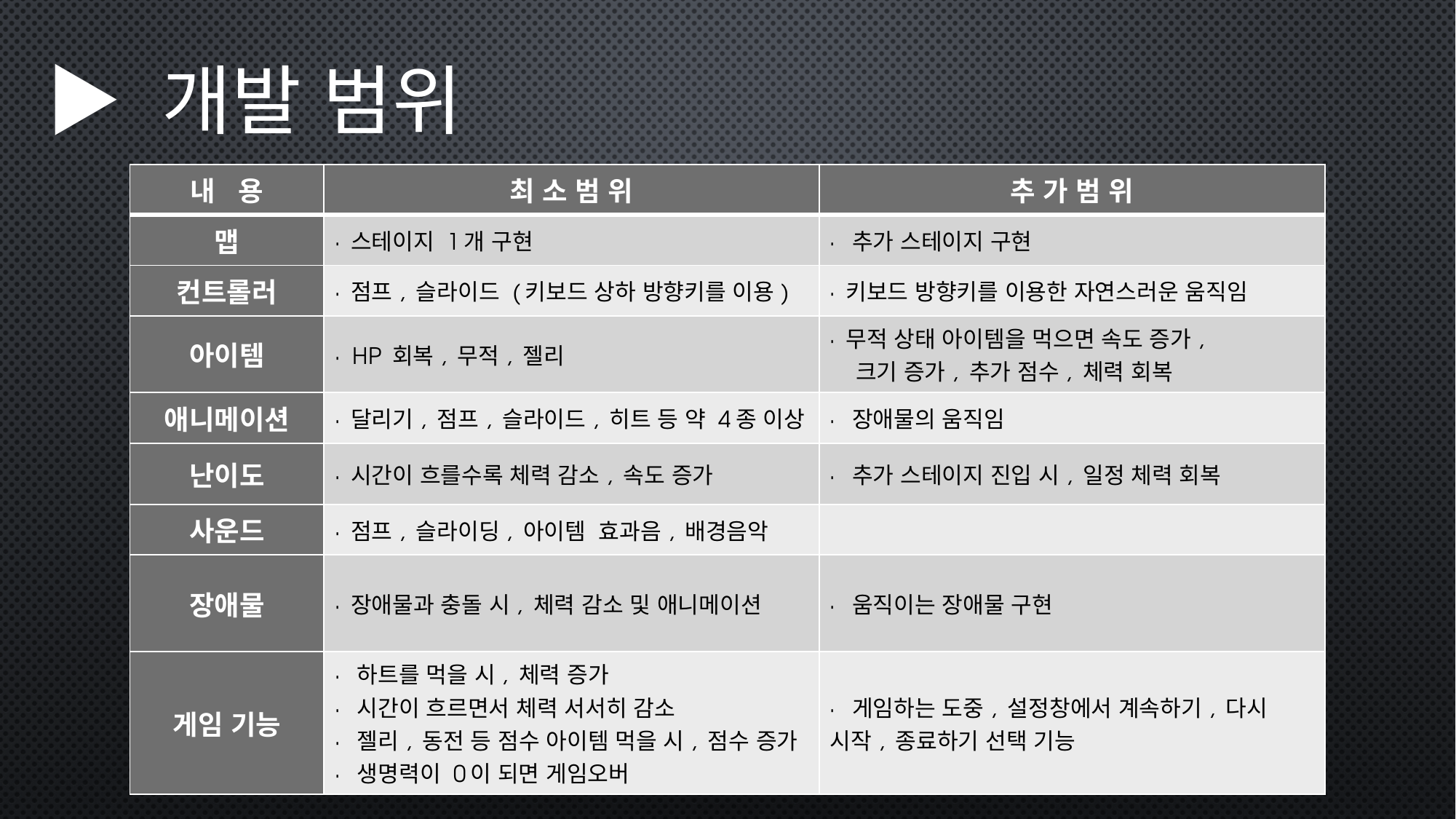

# ▶ 개발 범위
| 내 용 | 최 소 범 위 | 추 가 범 위 |
| --- | --- | --- |
| 맵 | · 스테이지 1개 구현 | · 추가 스테이지 구현 |
| 컨트롤러 | · 점프, 슬라이드 (키보드 상하 방향키를 이용) | · 키보드 방향키를 이용한 자연스러운 움직임 |
| 아이템 | · HP 회복, 무적, 젤리 | · 무적 상태 아이템을 먹으면 속도 증가, 크기 증가, 추가 점수, 체력 회복 |
| 애니메이션 | · 달리기, 점프, 슬라이드, 히트 등 약 4종 이상 | · 장애물의 움직임 |
| 난이도 | · 시간이 흐를수록 체력 감소, 속도 증가 | · 추가 스테이지 진입 시, 일정 체력 회복 |
| 사운드 | · 점프, 슬라이딩, 아이템 효과음, 배경음악 |  |
| 장애물 | · 장애물과 충돌 시, 체력 감소 및 애니메이션 | · 움직이는 장애물 구현 |
| 게임 기능 | · 하트를 먹을 시, 체력 증가 · 시간이 흐르면서 체력 서서히 감소 · 젤리, 동전 등 점수 아이템 먹을 시, 점수 증가 · 생명력이 0이 되면 게임오버 | · 게임하는 도중, 설정창에서 계속하기, 다시 시작, 종료하기 선택 기능 |